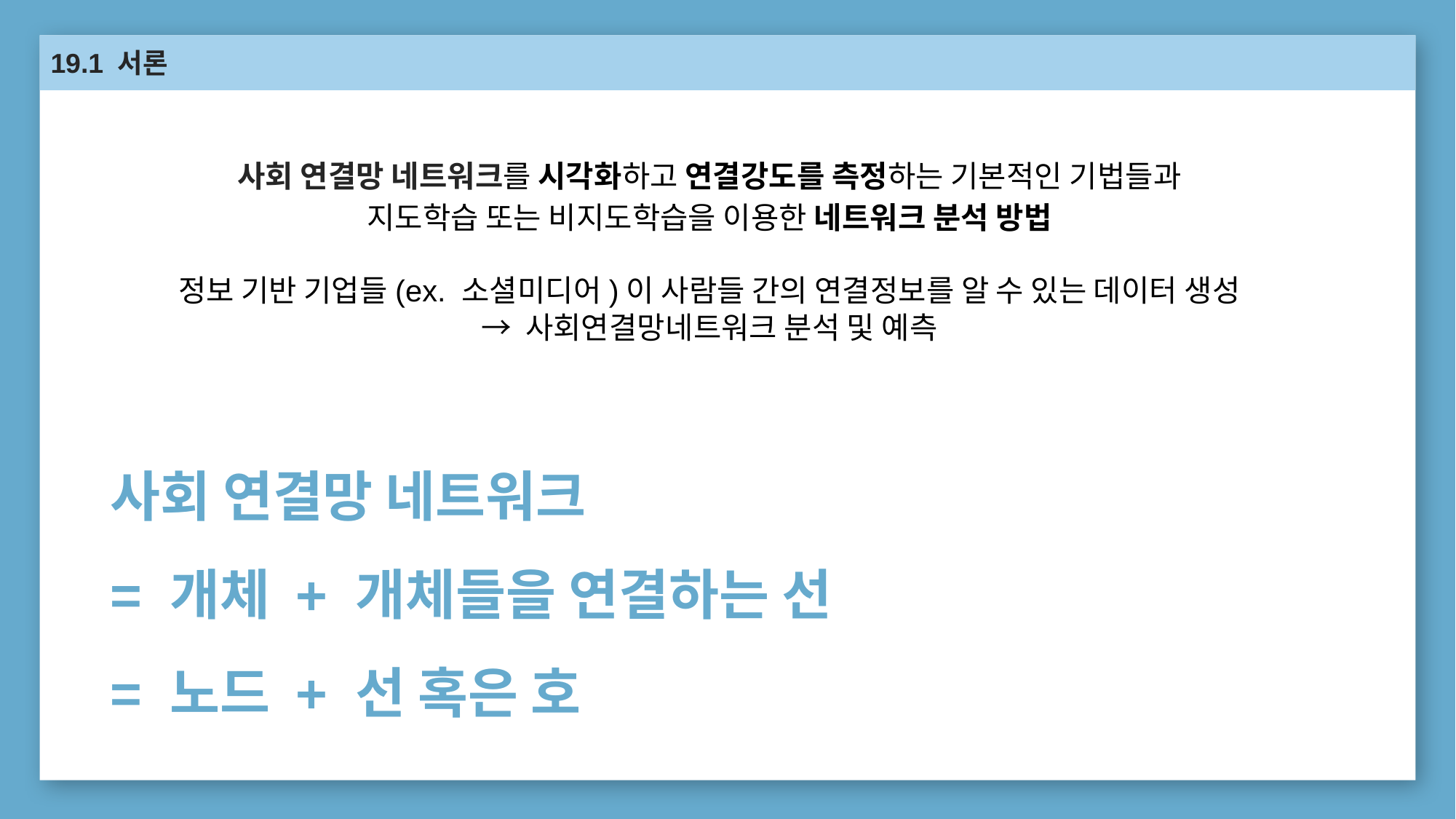

19.1 서론
사회 연결망 네트워크를 시각화하고 연결강도를 측정하는 기본적인 기법들과
지도학습 또는 비지도학습을 이용한 네트워크 분석 방법
정보 기반 기업들(ex. 소셜미디어)이 사람들 간의 연결정보를 알 수 있는 데이터 생성
→ 사회연결망네트워크 분석 및 예측
49.7%
CONTENT
사회 연결망 네트워크
= 개체 + 개체들을 연결하는 선
= 노드 + 선 혹은 호